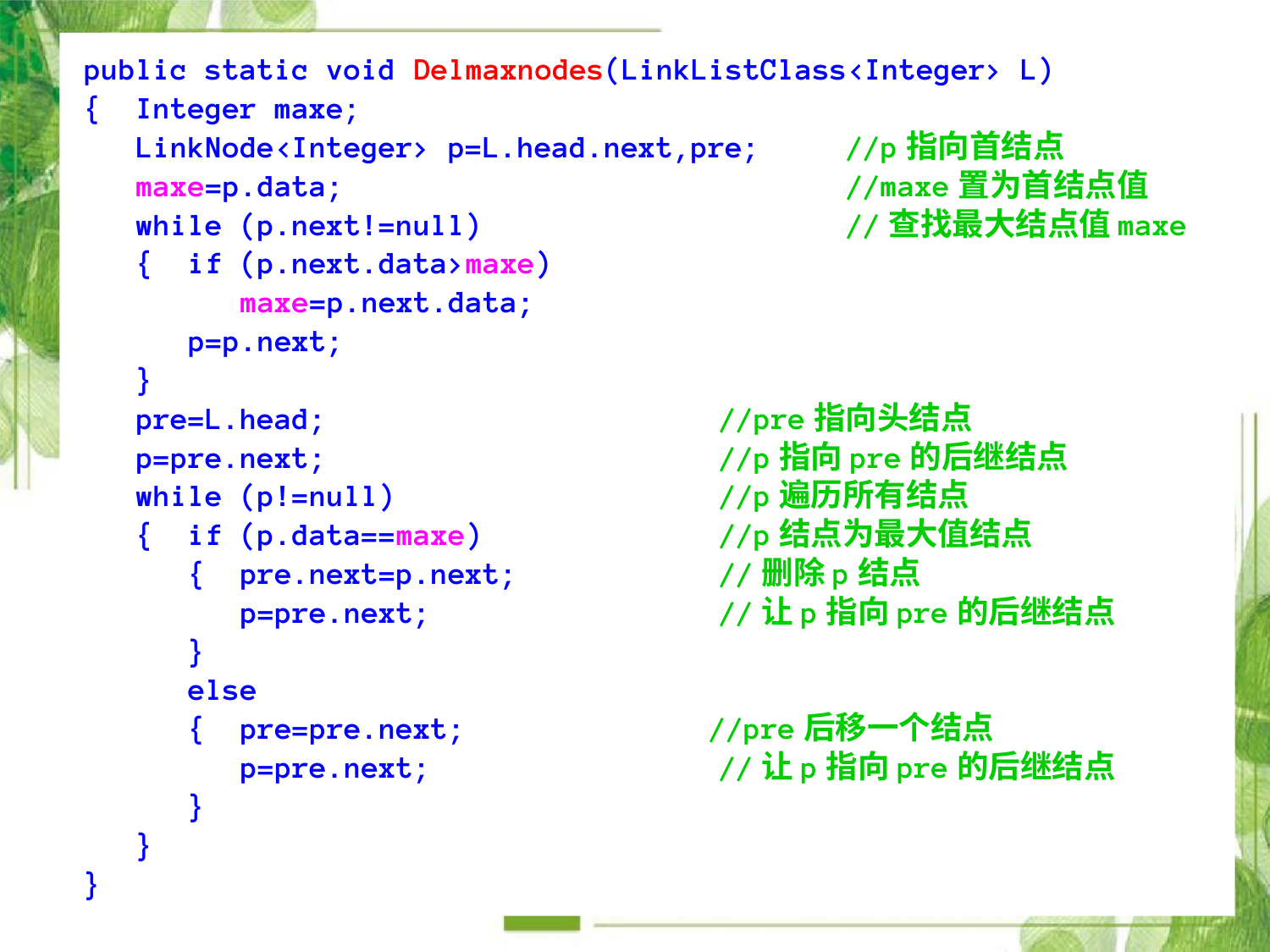

public static void Delmaxnodes(LinkListClass<Integer> L)
{  Integer maxe;
   LinkNode<Integer> p=L.head.next,pre;	//p指向首结点
   maxe=p.data;				//maxe置为首结点值
   while (p.next!=null)			//查找最大结点值maxe
   {  if (p.next.data>maxe)
         maxe=p.next.data;
      p=p.next;
   }
   pre=L.head;				//pre指向头结点
   p=pre.next;				//p指向pre的后继结点
   while (p!=null)			//p遍历所有结点
   {  if (p.data==maxe)		//p结点为最大值结点
      {  pre.next=p.next;		//删除p结点
         p=pre.next;			//让p指向pre的后继结点
      }
      else
      {  pre=pre.next;              //pre后移一个结点
         p=pre.next;			//让p指向pre的后继结点
      }
   }
}